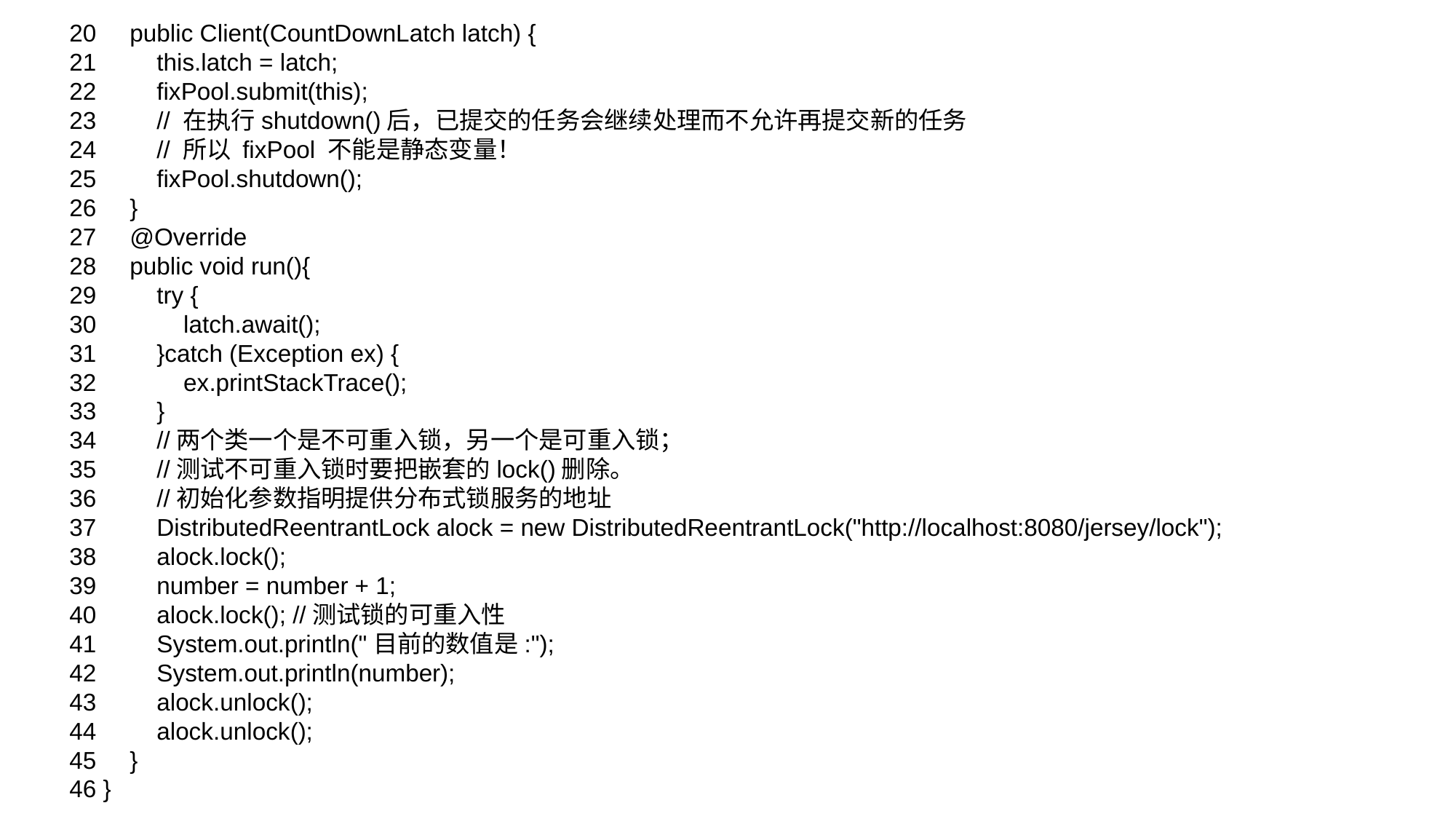

20     public Client(CountDownLatch latch) {
21         this.latch = latch;
22         fixPool.submit(this);
23         // 在执行shutdown()后，已提交的任务会继续处理而不允许再提交新的任务
24         // 所以 fixPool 不能是静态变量！
25         fixPool.shutdown();
26     }
27     @Override
28     public void run(){
29         try {
30             latch.await();
31         }catch (Exception ex) {
32             ex.printStackTrace();
33         }
34         //两个类一个是不可重入锁，另一个是可重入锁；
35         //测试不可重入锁时要把嵌套的lock()删除。
36         //初始化参数指明提供分布式锁服务的地址
37         DistributedReentrantLock alock = new DistributedReentrantLock("http://localhost:8080/jersey/lock");
38         alock.lock();
39         number = number + 1;
40         alock.lock(); //测试锁的可重入性
41         System.out.println("目前的数值是:");
42         System.out.println(number);
43         alock.unlock();
44         alock.unlock();
45     }
46 }